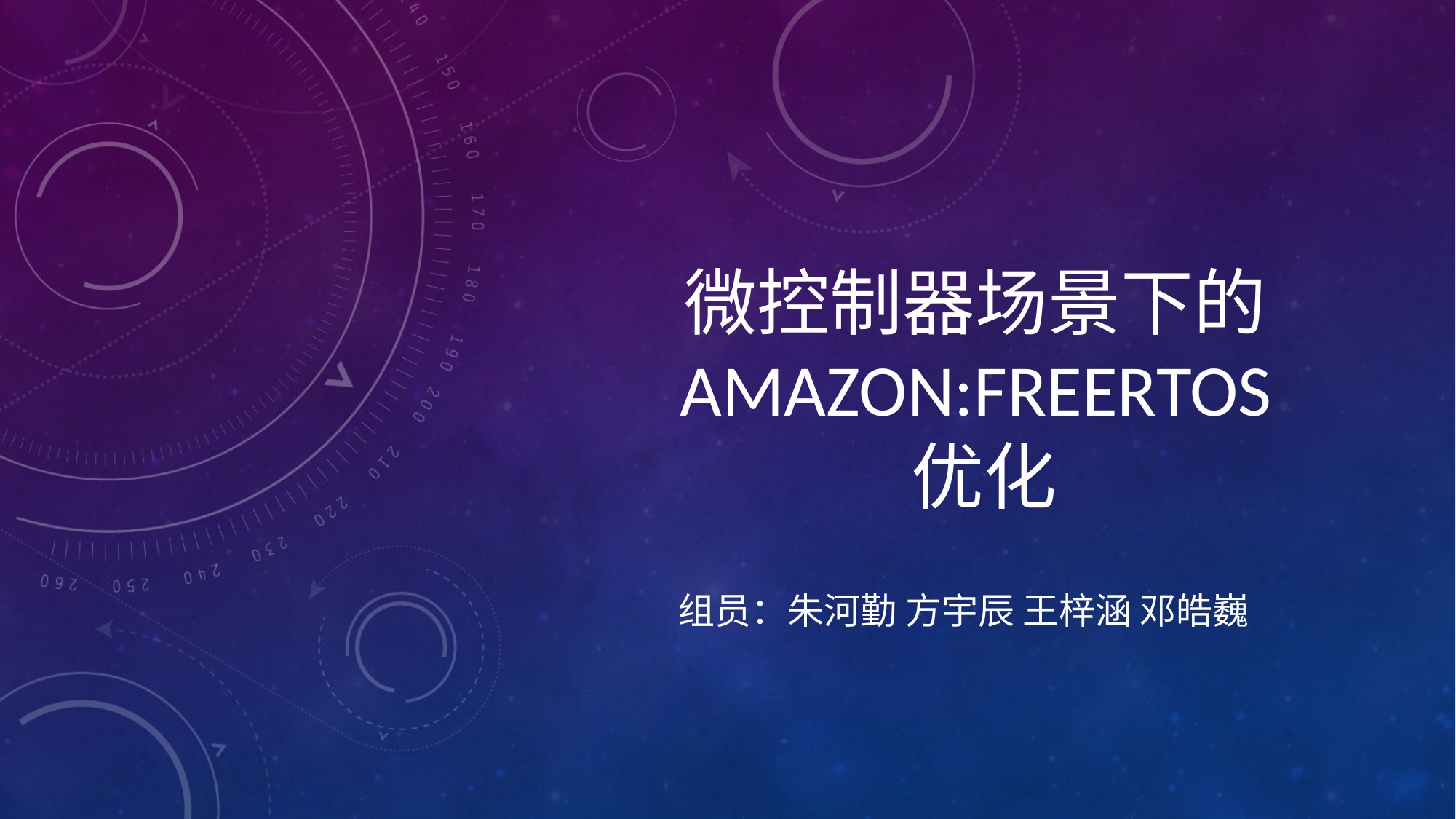

# 微控制器场景下的Amazon:FreeRTOS 优化

组员：朱河勤 方宇辰 王梓涵 邓皓巍